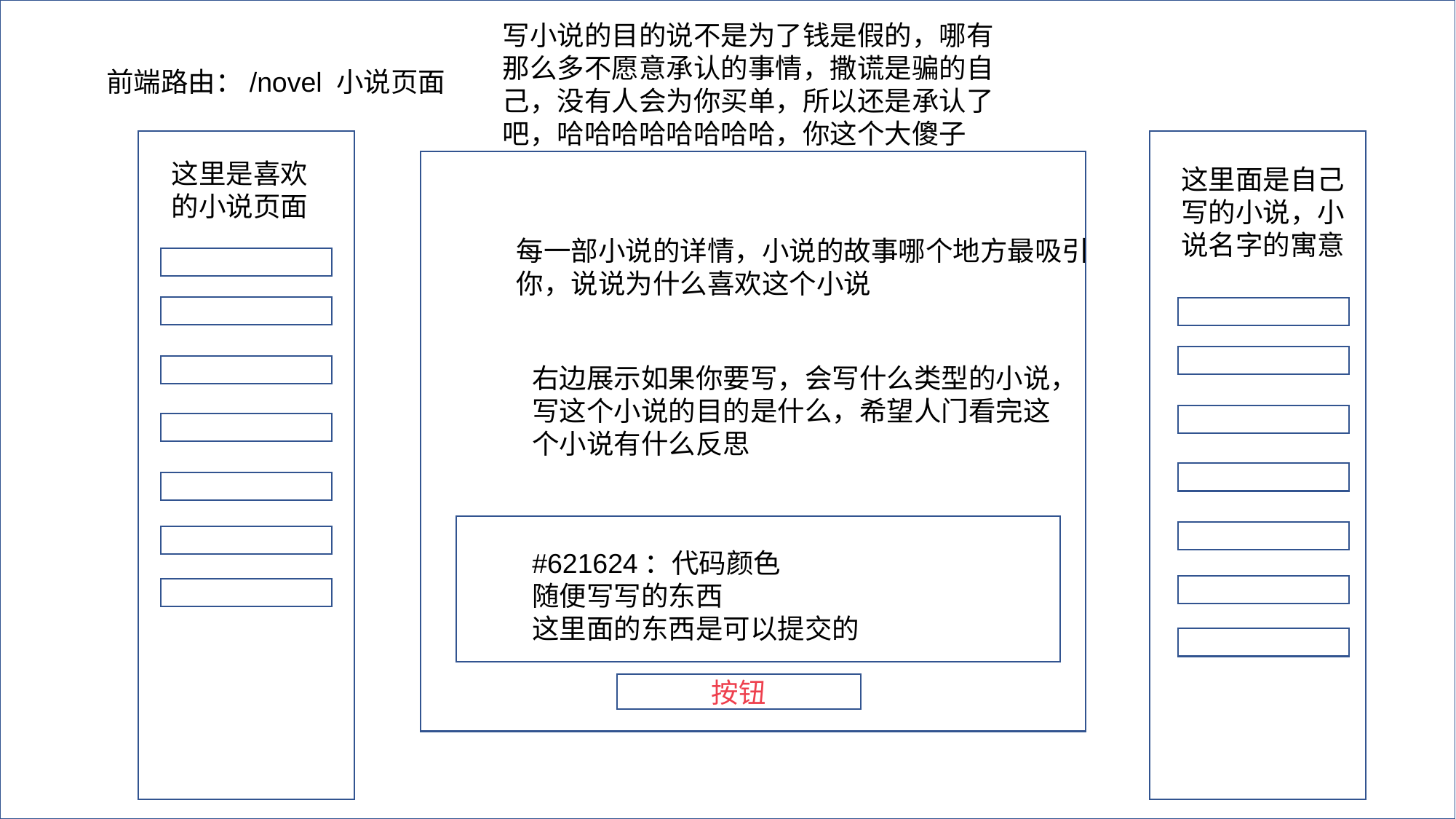

写小说的目的说不是为了钱是假的，哪有那么多不愿意承认的事情，撒谎是骗的自己，没有人会为你买单，所以还是承认了吧，哈哈哈哈哈哈哈哈，你这个大傻子
前端路由：/novel 小说页面

这里是喜欢的小说页面

这里面是自己写的小说，小说名字的寓意
每一部小说的详情，小说的故事哪个地方最吸引你，说说为什么喜欢这个小说

右边展示如果你要写，会写什么类型的小说，写这个小说的目的是什么，希望人门看完这个小说有什么反思

#621624：代码颜色
随便写写的东西
这里面的东西是可以提交的
按钮